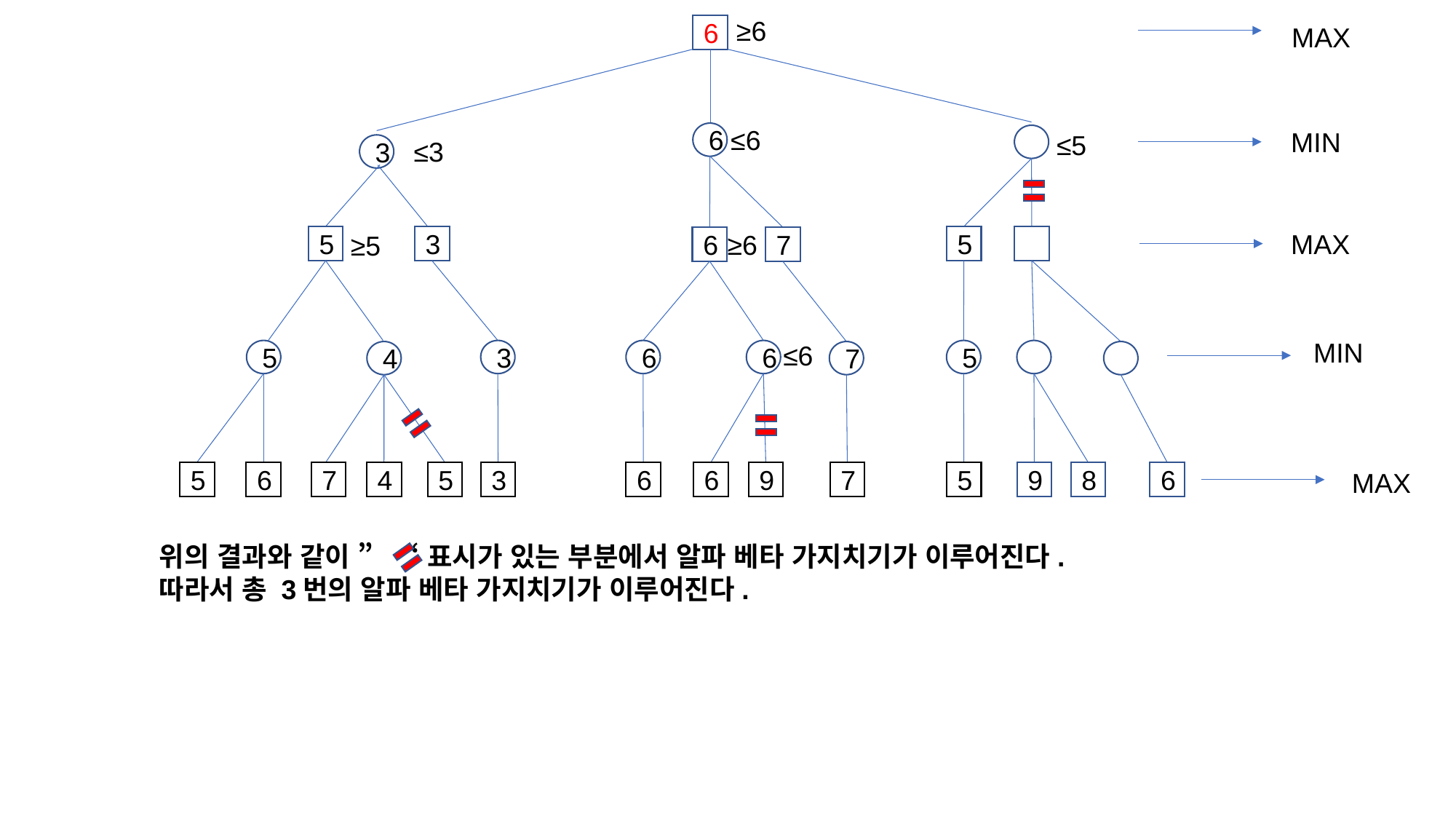

≥6
6
MAX
≤6
MIN
6
≤5

≤3
3

MAX
≥6
≥5
5

5
3
6
7
MIN
≤6

5
3
6
6
5

4
7

MAX
9
8
6
7
5
4
5
3
6
6
9
7
5
6
위의 결과와 같이 ”    “ 표시가 있는 부분에서 알파 베타 가지치기가 이루어진다.
따라서 총 3번의 알파 베타 가지치기가 이루어진다.